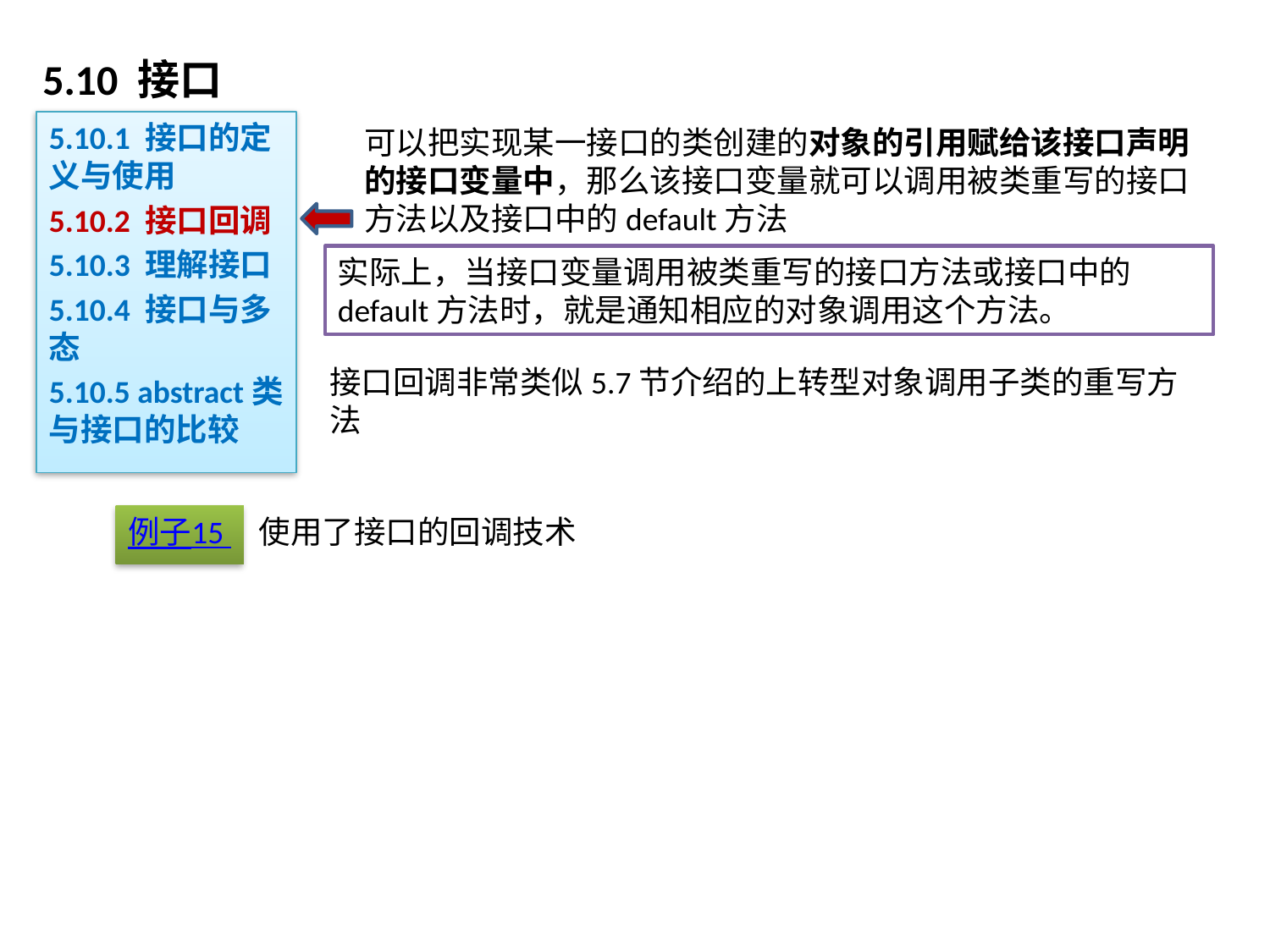

# 5.10 接口
5.10.1 接口的定义与使用
5.10.2 接口回调
5.10.3 理解接口
5.10.4 接口与多态
5.10.5 abstract类与接口的比较
可以把实现某一接口的类创建的对象的引用赋给该接口声明的接口变量中，那么该接口变量就可以调用被类重写的接口方法以及接口中的default方法

实际上，当接口变量调用被类重写的接口方法或接口中的default方法时，就是通知相应的对象调用这个方法。
接口回调非常类似5.7节介绍的上转型对象调用子类的重写方法
例子15
使用了接口的回调技术